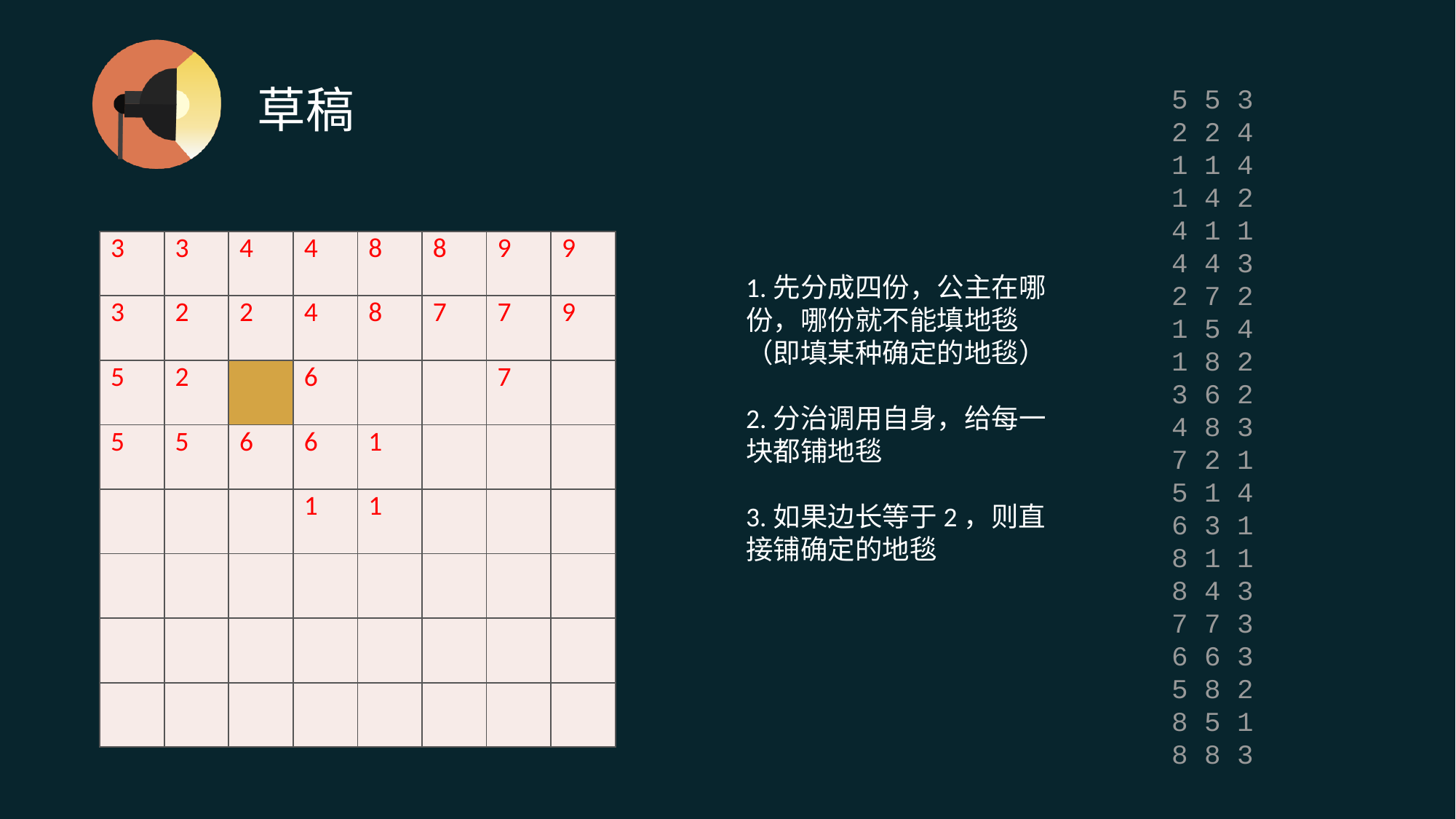

# 草稿
5 5 3
2 2 4
1 1 4
1 4 2
4 1 1
4 4 3
2 7 2
1 5 4
1 8 2
3 6 2
4 8 3
7 2 1
5 1 4
6 3 1
8 1 1
8 4 3
7 7 3
6 6 3
5 8 2
8 5 1
8 8 3
| 3 | 3 | 4 | 4 | 8 | 8 | 9 | 9 |
| --- | --- | --- | --- | --- | --- | --- | --- |
| 3 | 2 | 2 | 4 | 8 | 7 | 7 | 9 |
| 5 | 2 |  | 6 |  |  | 7 |  |
| 5 | 5 | 6 | 6 | 1 |  |  |  |
|  |  |  | 1 | 1 |  |  |  |
|  |  |  |  |  |  |  |  |
|  |  |  |  |  |  |  |  |
|  |  |  |  |  |  |  |  |
1.先分成四份，公主在哪份，哪份就不能填地毯
（即填某种确定的地毯）

2.分治调用自身，给每一块都铺地毯

3.如果边长等于2，则直接铺确定的地毯